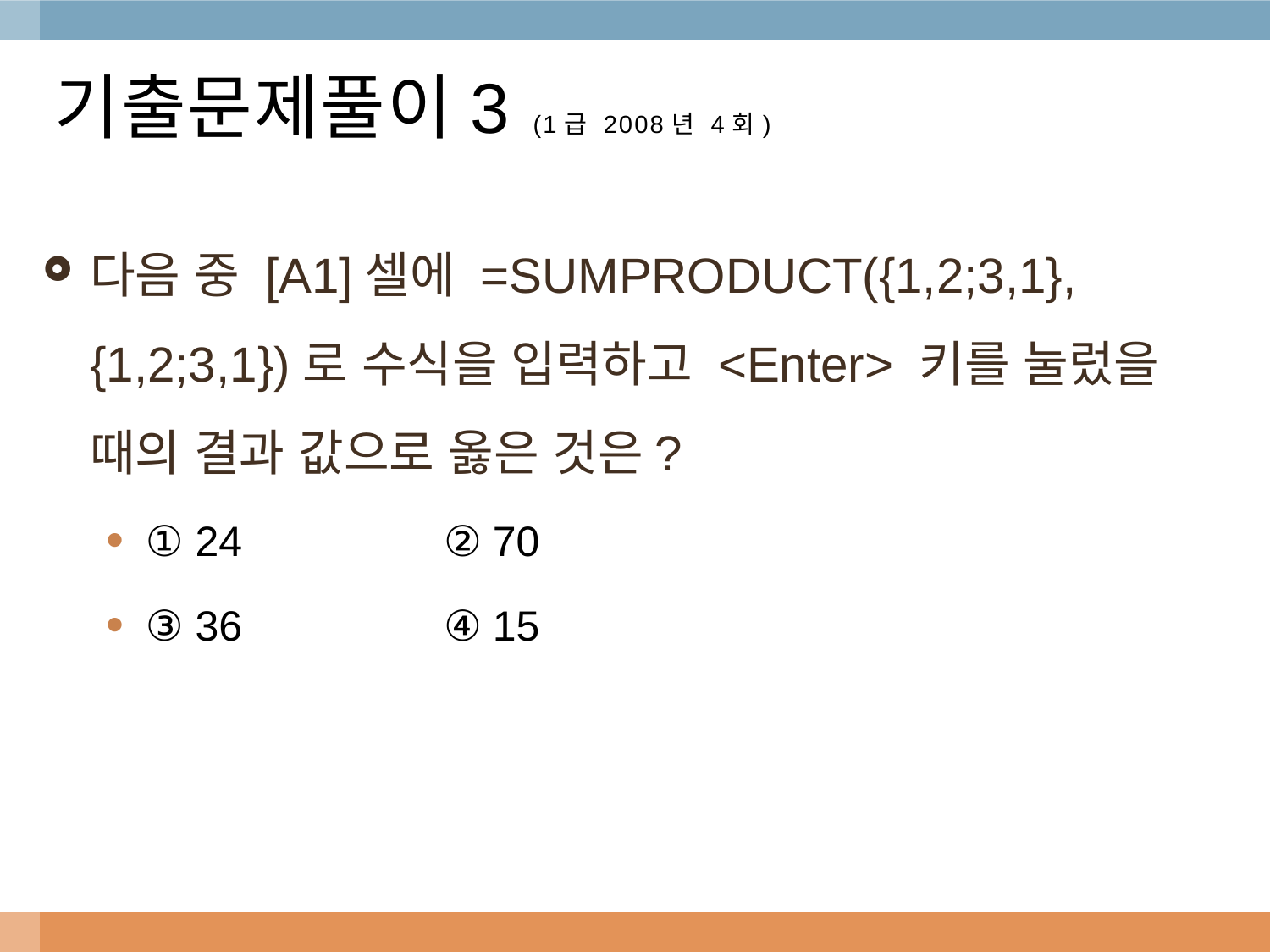

# 기출문제풀이3 (1급 2008년 4회)
다음 중 [A1]셀에 =SUMPRODUCT({1,2;3,1},{1,2;3,1})로 수식을 입력하고 <Enter> 키를 눌렀을 때의 결과 값으로 옳은 것은?
① 24                 ② 70
③ 36                 ④ 15